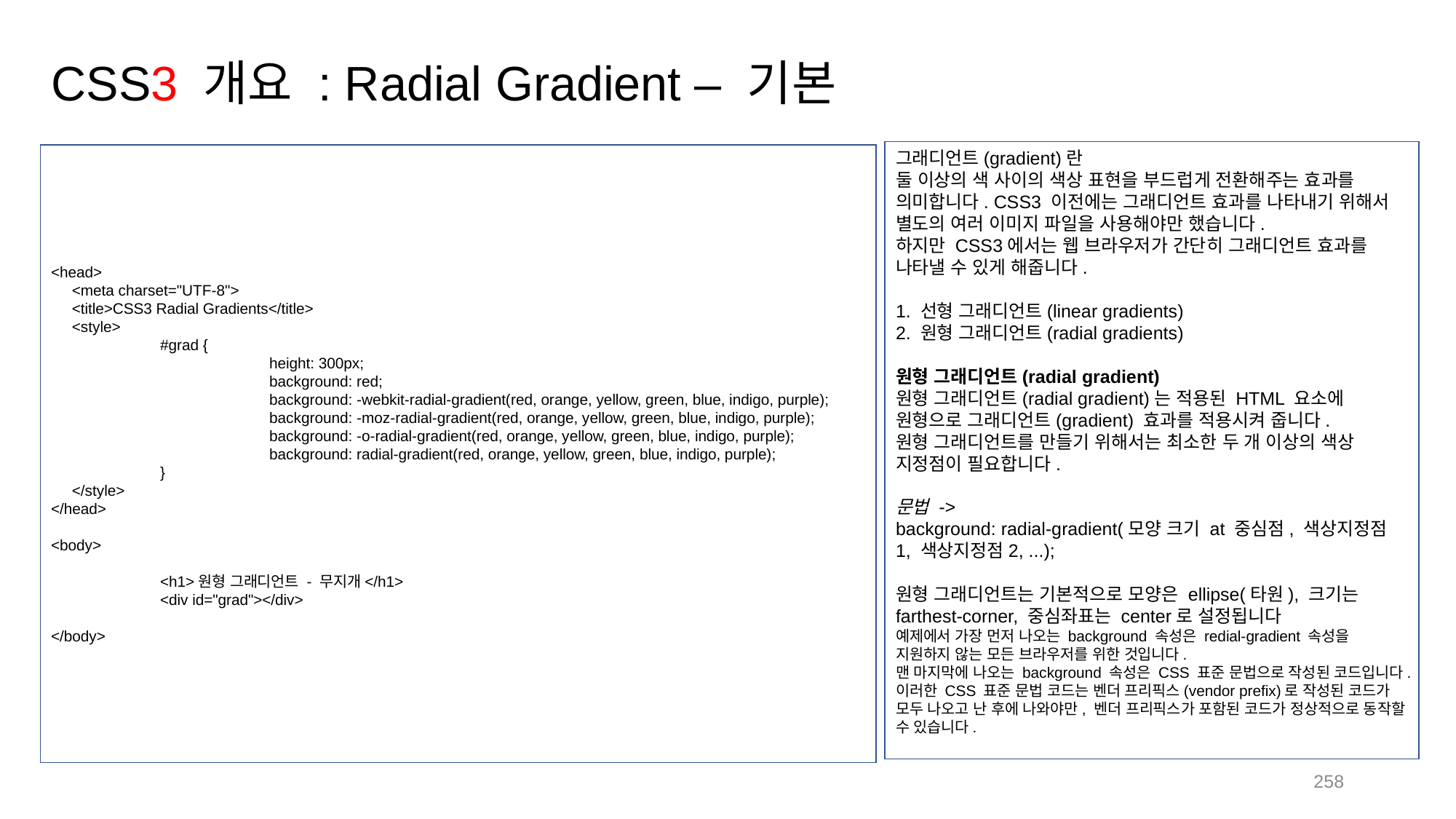

# CSS3 개요 : Radial Gradient – 기본
그래디언트(gradient)란
둘 이상의 색 사이의 색상 표현을 부드럽게 전환해주는 효과를 의미합니다. CSS3 이전에는 그래디언트 효과를 나타내기 위해서 별도의 여러 이미지 파일을 사용해야만 했습니다.
하지만 CSS3에서는 웹 브라우저가 간단히 그래디언트 효과를 나타낼 수 있게 해줍니다.

1. 선형 그래디언트(linear gradients)
2. 원형 그래디언트(radial gradients)

원형 그래디언트(radial gradient)
원형 그래디언트(radial gradient)는 적용된 HTML 요소에 원형으로 그래디언트(gradient) 효과를 적용시켜 줍니다.
원형 그래디언트를 만들기 위해서는 최소한 두 개 이상의 색상 지정점이 필요합니다.

문법 ->
background: radial-gradient(모양 크기 at 중심점, 색상지정점1, 색상지정점2, ...);

원형 그래디언트는 기본적으로 모양은 ellipse(타원), 크기는 farthest-corner, 중심좌표는 center로 설정됩니다
예제에서 가장 먼저 나오는 background 속성은 redial-gradient 속성을 지원하지 않는 모든 브라우저를 위한 것입니다.
맨 마지막에 나오는 background 속성은 CSS 표준 문법으로 작성된 코드입니다.
이러한 CSS 표준 문법 코드는 벤더 프리픽스(vendor prefix)로 작성된 코드가 모두 나오고 난 후에 나와야만, 벤더 프리픽스가 포함된 코드가 정상적으로 동작할 수 있습니다.

<head>
     <meta charset="UTF-8">
     <title>CSS3 Radial Gradients</title>
     <style>
	#grad {
		height: 300px;
		background: red;
		background: -webkit-radial-gradient(red, orange, yellow, green, blue, indigo, purple);
		background: -moz-radial-gradient(red, orange, yellow, green, blue, indigo, purple);
		background: -o-radial-gradient(red, orange, yellow, green, blue, indigo, purple);
		background: radial-gradient(red, orange, yellow, green, blue, indigo, purple);
	}
     </style>
</head>

<body>

	<h1>원형 그래디언트 - 무지개</h1>
	<div id="grad"></div>

</body>
258